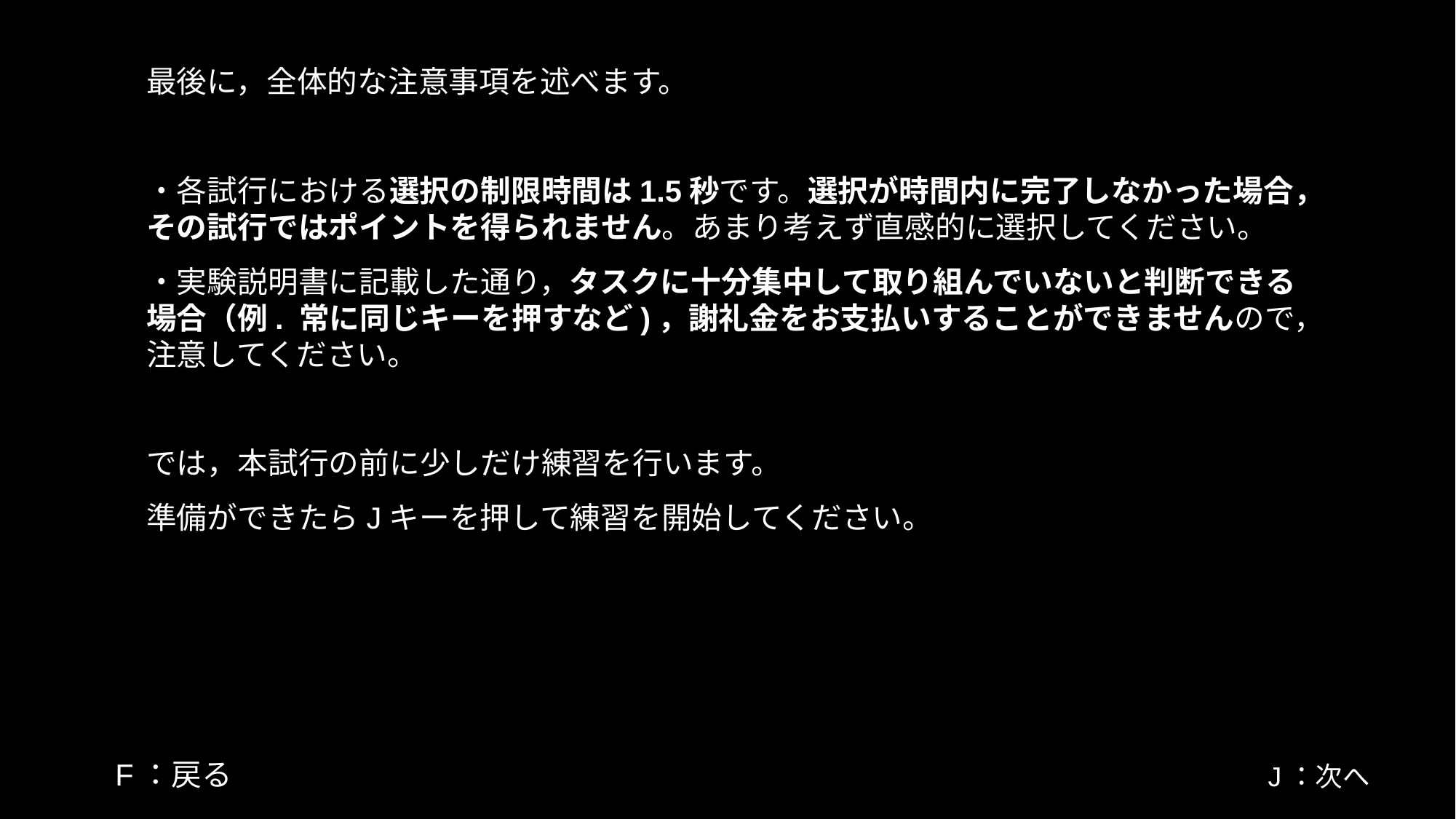

最後に，全体的な注意事項を述べます。

・各試行における選択の制限時間は1.5秒です。選択が時間内に完了しなかった場合，その試行ではポイントを得られません。あまり考えず直感的に選択してください。
・実験説明書に記載した通り，タスクに十分集中して取り組んでいないと判断できる場合（例. 常に同じキーを押すなど)，謝礼金をお支払いすることができませんので，注意してください。
では，本試行の前に少しだけ練習を行います。
準備ができたらJキーを押して練習を開始してください。
F：戻る
J：次へ